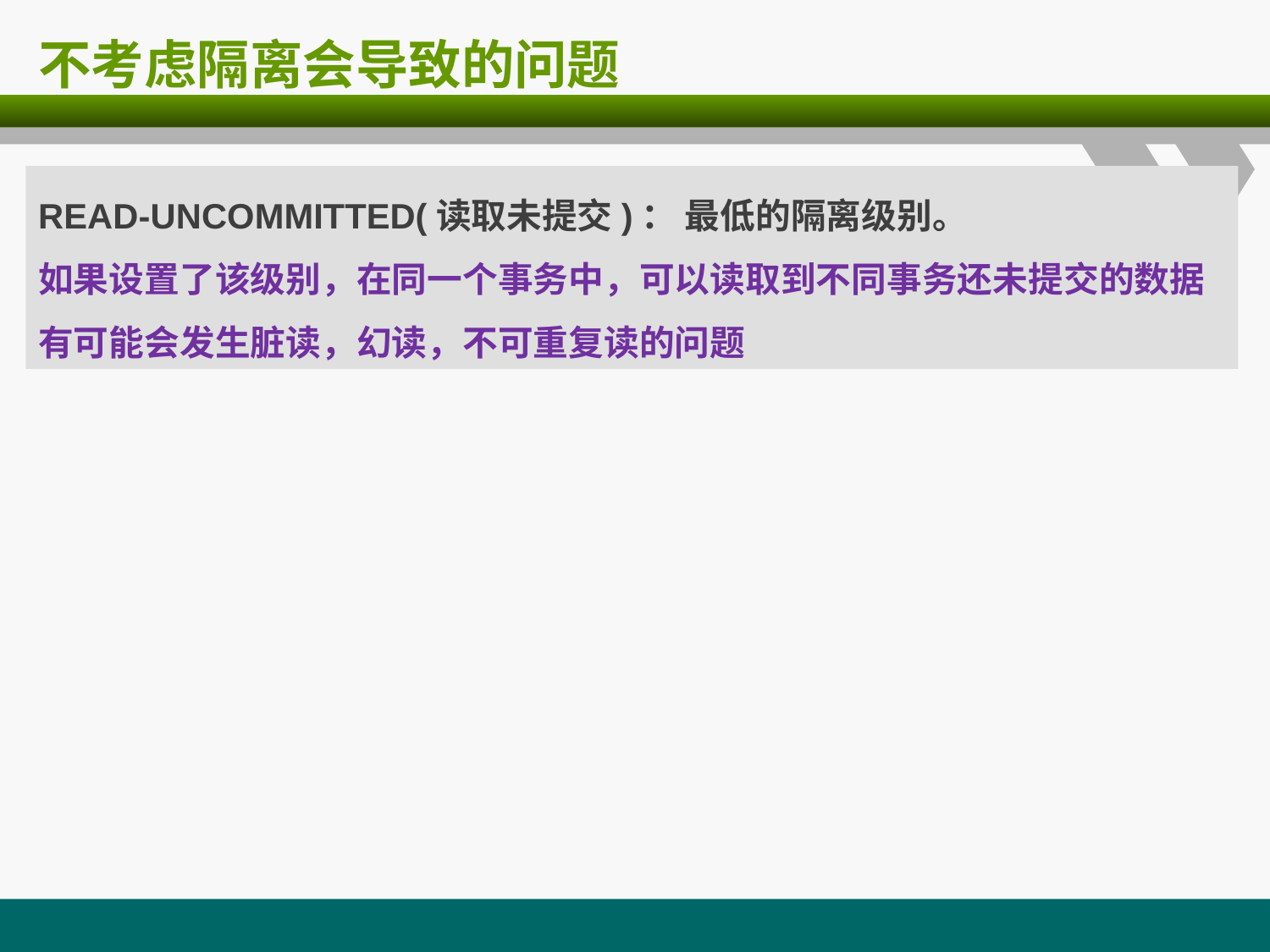

# 不考虑隔离会导致的问题
READ-UNCOMMITTED(读取未提交)： 最低的隔离级别。
如果设置了该级别，在同一个事务中，可以读取到不同事务还未提交的数据
有可能会发生脏读，幻读，不可重复读的问题